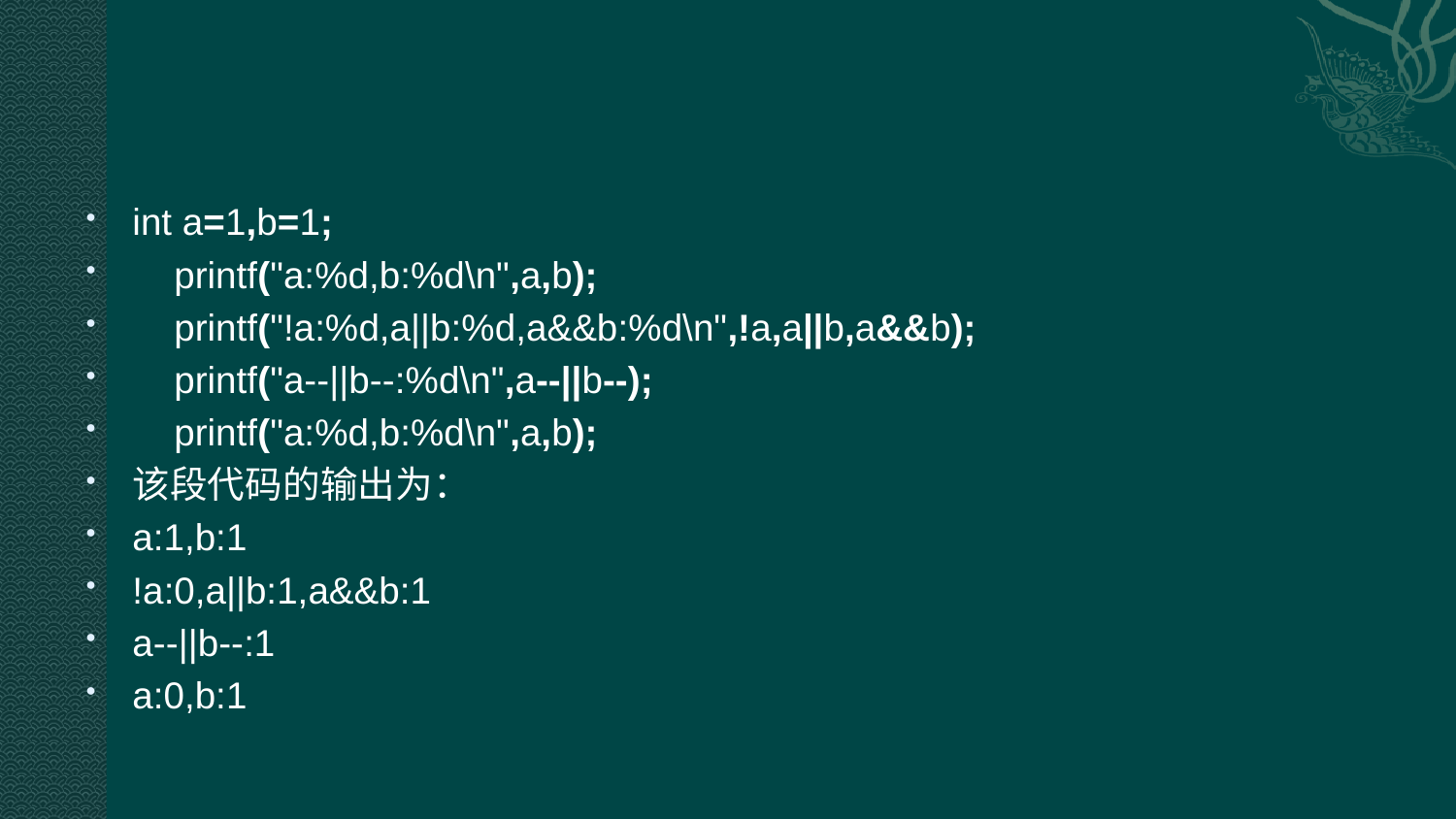

#
int a=1,b=1;
    printf("a:%d,b:%d\n",a,b);
    printf("!a:%d,a||b:%d,a&&b:%d\n",!a,a||b,a&&b);
    printf("a--||b--:%d\n",a--||b--);
    printf("a:%d,b:%d\n",a,b);
该段代码的输出为：
a:1,b:1
!a:0,a||b:1,a&&b:1
a--||b--:1
a:0,b:1